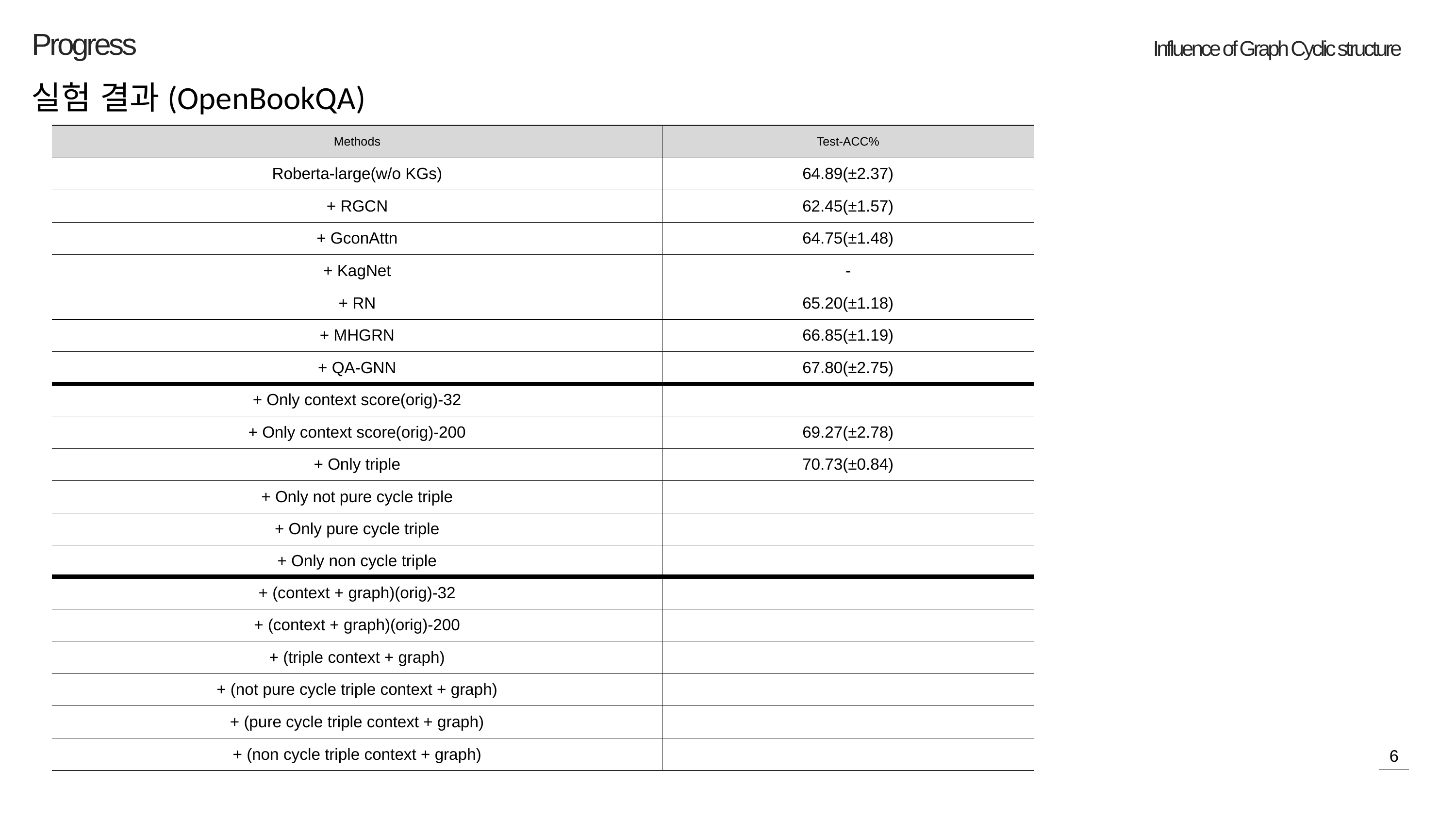

Progress
실험 결과(OpenBookQA)
| Methods | Test-ACC% |
| --- | --- |
| Roberta-large(w/o KGs) | 64.89(±2.37) |
| + RGCN | 62.45(±1.57) |
| + GconAttn | 64.75(±1.48) |
| + KagNet | - |
| + RN | 65.20(±1.18) |
| + MHGRN | 66.85(±1.19) |
| + QA-GNN | 67.80(±2.75) |
| + Only context score(orig)-32 |  |
| + Only context score(orig)-200 | 69.27(±2.78) |
| + Only triple | 70.73(±0.84) |
| + Only not pure cycle triple |  |
| + Only pure cycle triple |  |
| + Only non cycle triple |  |
| + (context + graph)(orig)-32 |  |
| + (context + graph)(orig)-200 |  |
| + (triple context + graph) |  |
| + (not pure cycle triple context + graph) |  |
| + (pure cycle triple context + graph) |  |
| + (non cycle triple context + graph) |  |